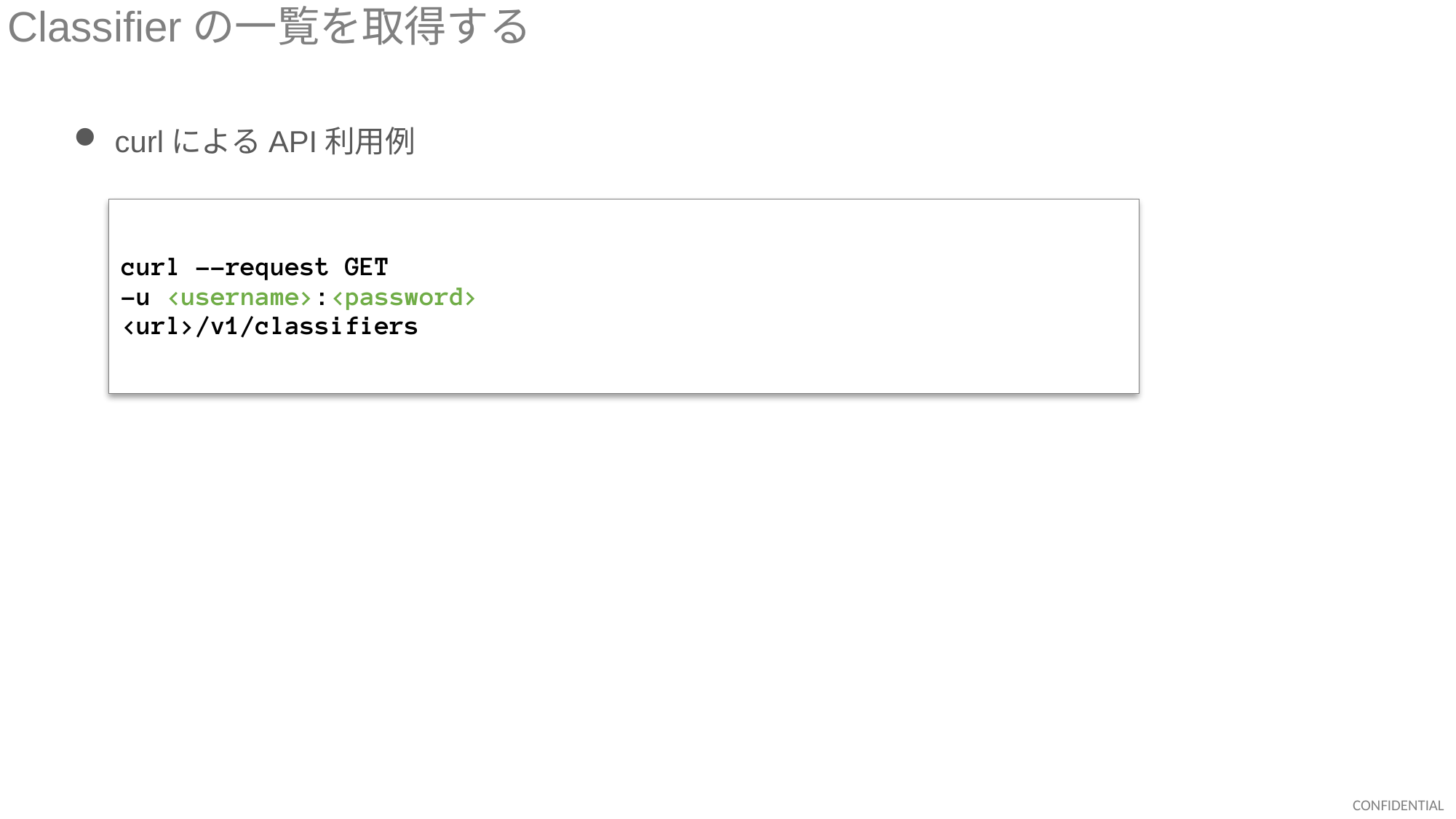

Classifierの一覧を取得する
curlによるAPI利用例
curl --request GET
-u <username>:<password>
<url>/v1/classifiers
CONFIDENTIAL